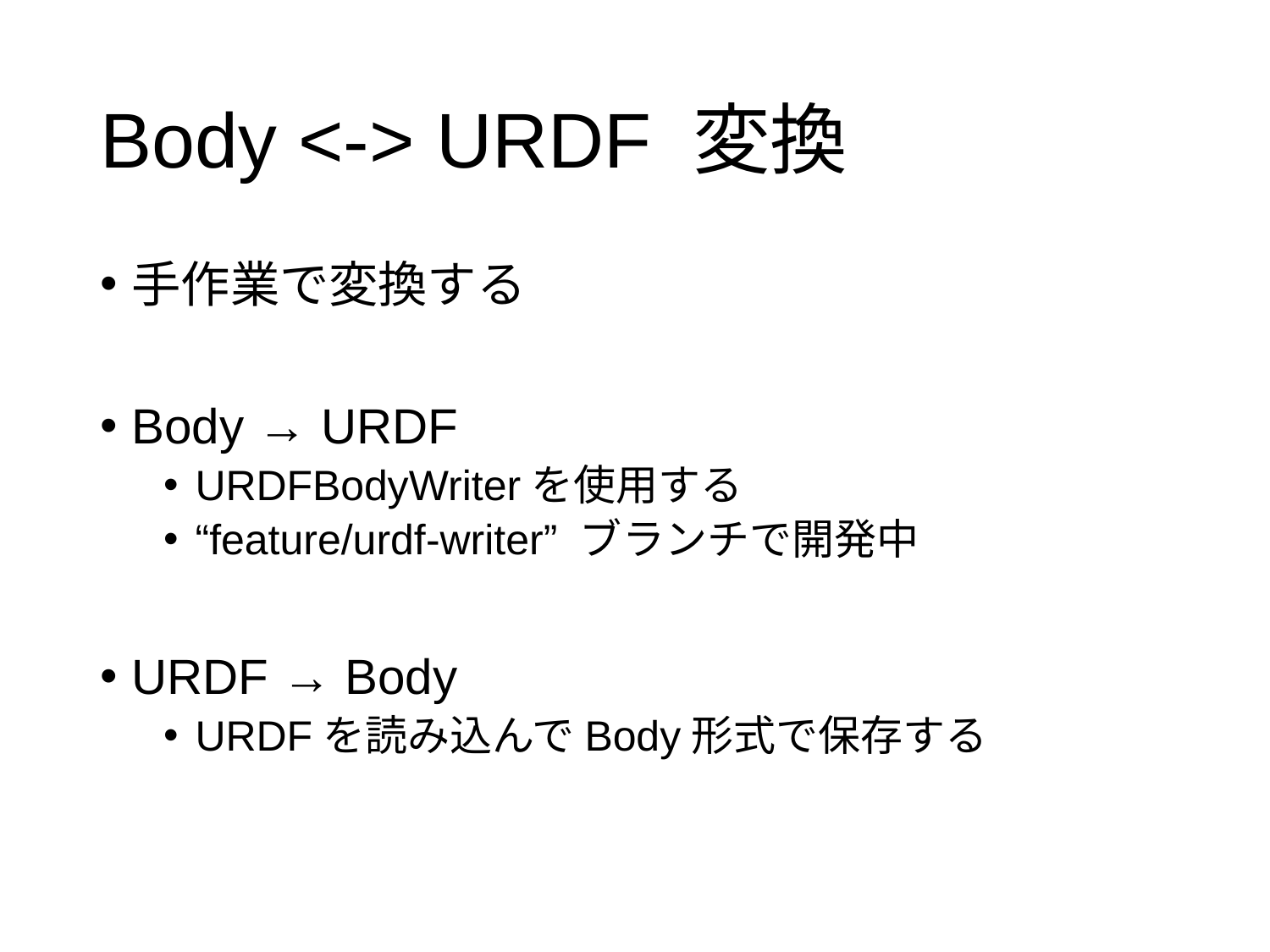

# Body <-> URDF 変換
手作業で変換する

Body → URDF
URDFBodyWriterを使用する
“feature/urdf-writer” ブランチで開発中

URDF → Body
URDFを読み込んでBody形式で保存する